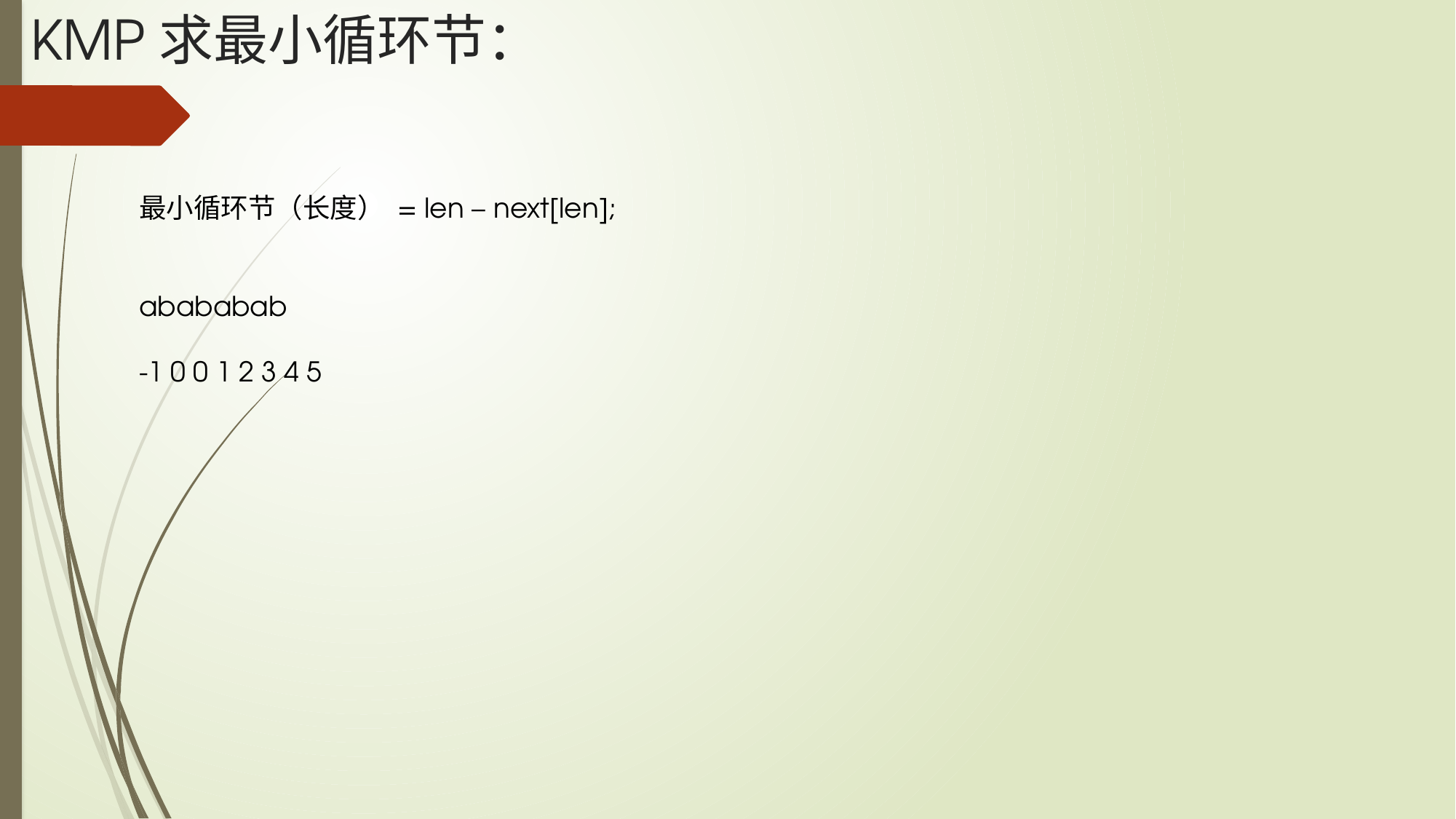

# KMP求最小循环节：
最小循环节（长度） = len – next[len];

abababab

-1 0 0 1 2 3 4 5